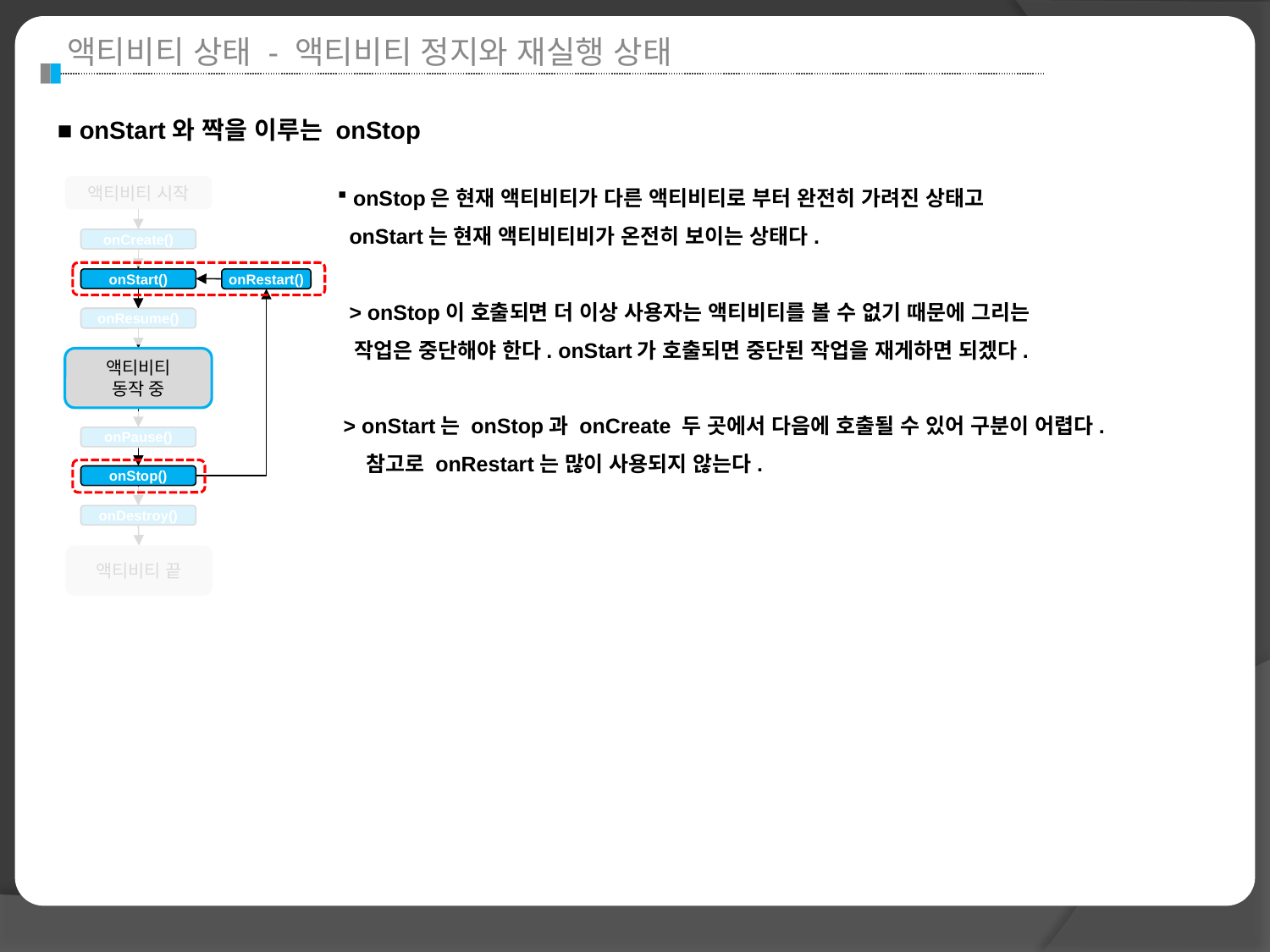

액티비티 상태 - 액티비티 정지와 재실행 상태

■ onStart와 짝을 이루는 onStop
 onStop은 현재 액티비티가 다른 액티비티로 부터 완전히 가려진 상태고
  onStart는 현재 액티비티비가 온전히 보이는 상태다.

  > onStop이 호출되면 더 이상 사용자는 액티비티를 볼 수 없기 때문에 그리는
  작업은 중단해야 한다. onStart가 호출되면 중단된 작업을 재게하면 되겠다.

 > onStart는 onStop과 onCreate 두 곳에서 다음에 호출될 수 있어 구분이 어렵다.
    참고로 onRestart는 많이 사용되지 않는다.

액티비티 시작
onCreate()

onStart()
onRestart()

onResume()
액티비티
동작 중

onPause()

onStop()

onDestroy()
액티비티 끝